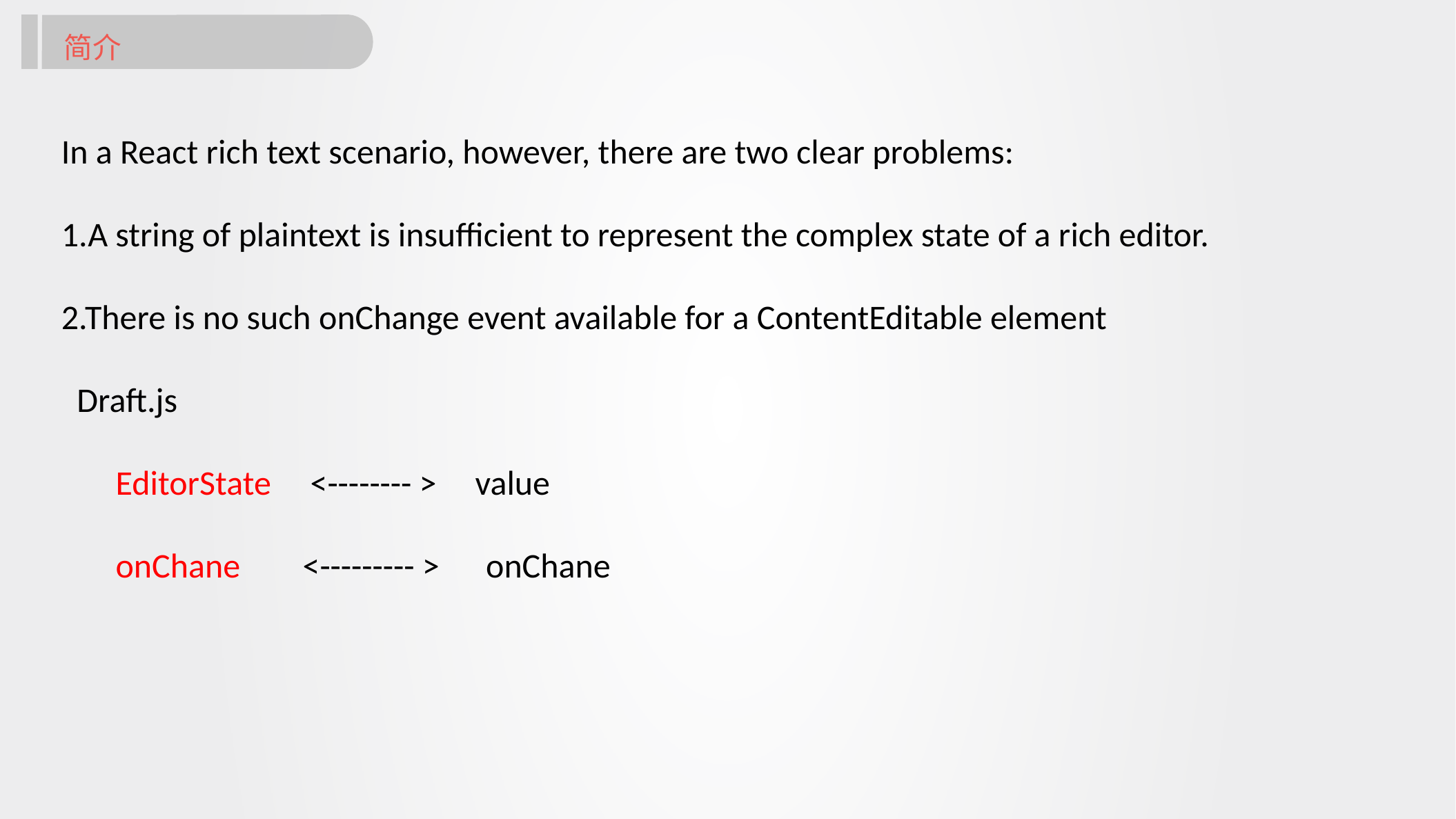

简介
In a React rich text scenario, however, there are two clear problems:

1.A string of plaintext is insufficient to represent the complex state of a rich editor.

2.There is no such onChange event available for a ContentEditable element

  Draft.js

       EditorState     <-------- >     value

       onChane        <--------- >      onChane